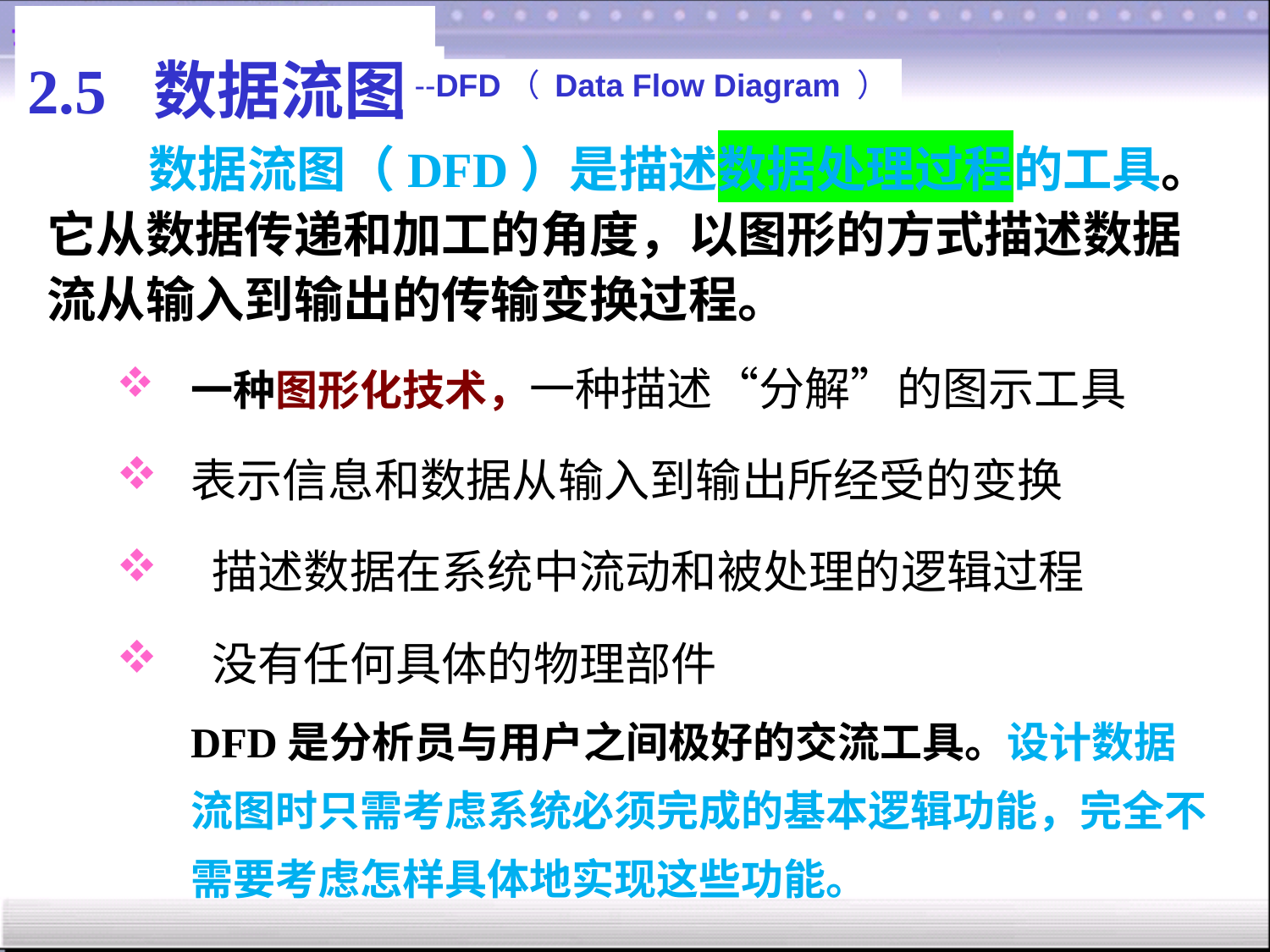

2.5  数据流图

--DFD（ Data Flow Diagram ）
        数据流图（DFD）是描述数据处理过程的工具。它从数据传递和加工的角度，以图形的方式描述数据流从输入到输出的传输变换过程。
一种图形化技术，一种描述“分解”的图示工具
表示信息和数据从输入到输出所经受的变换
 描述数据在系统中流动和被处理的逻辑过程
 没有任何具体的物理部件
       DFD是分析员与用户之间极好的交流工具。设计数据流图时只需考虑系统必须完成的基本逻辑功能，完全不需要考虑怎样具体地实现这些功能。